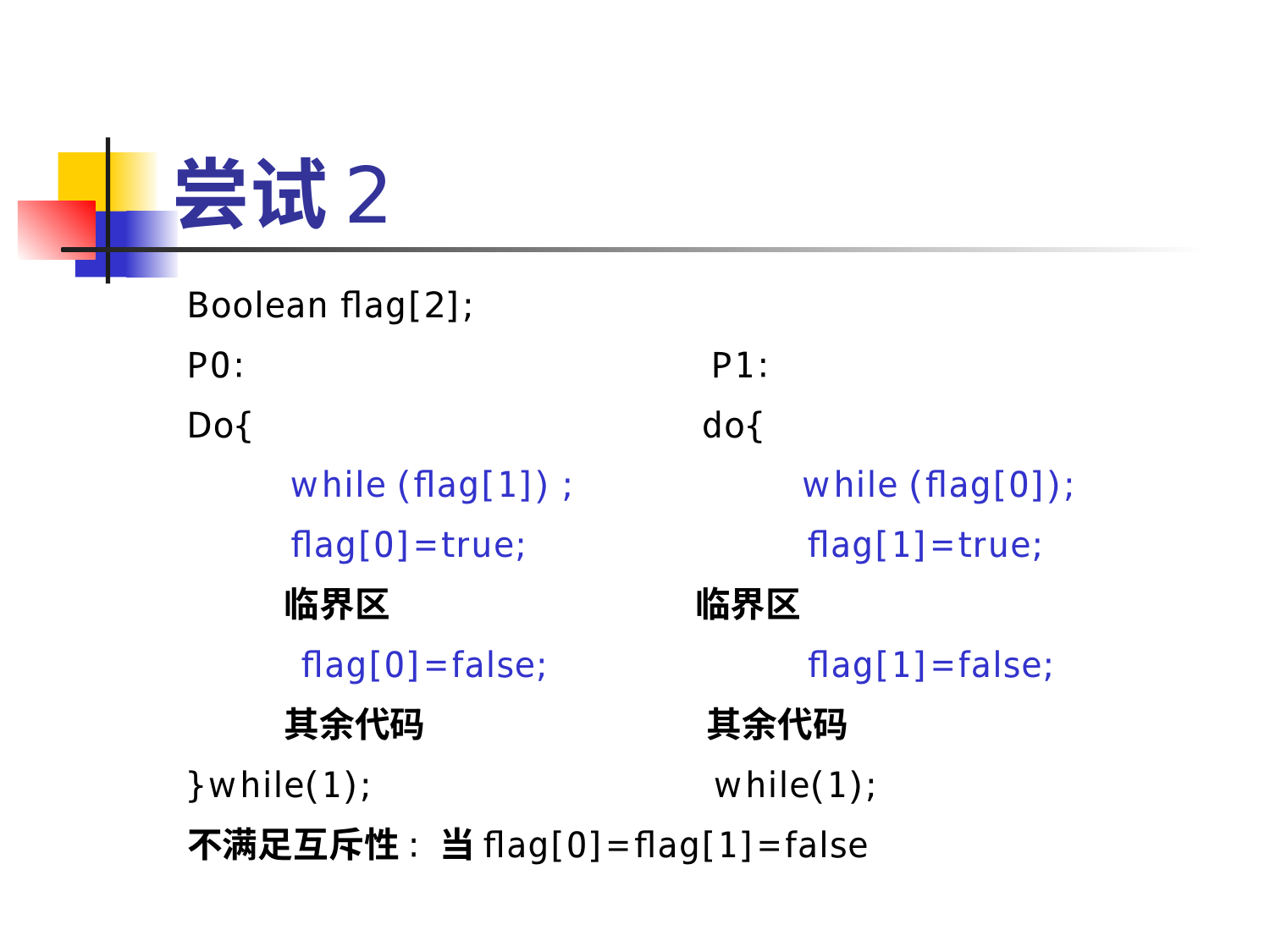

# 尝试2
Boolean flag[2];
P0:                                             P1:
Do{                                           do{
          while (flag[1]) ;                      while (flag[0]);
          flag[0]=true;                           flag[1]=true;
           临界区                                      临界区
           flag[0]=false;                         flag[1]=false;
           其余代码                                   其余代码
}while(1);                                 while(1);
不满足互斥性: 当flag[0]=flag[1]=false